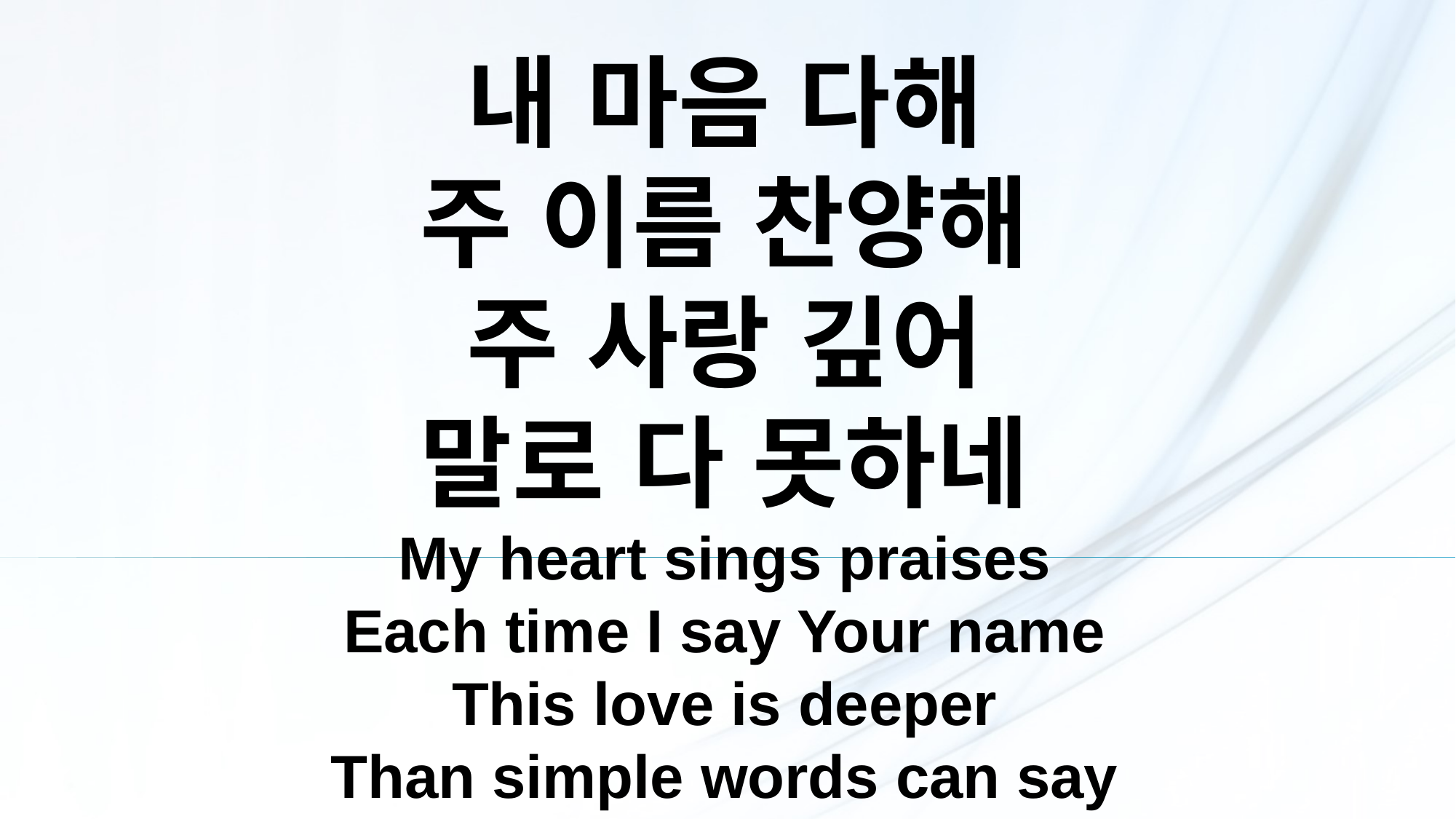

# 내 마음 다해 주 이름 찬양해 주 사랑 깊어 말로 다 못하네 My heart sings praises Each time I say Your name This love is deeper Than simple words can say